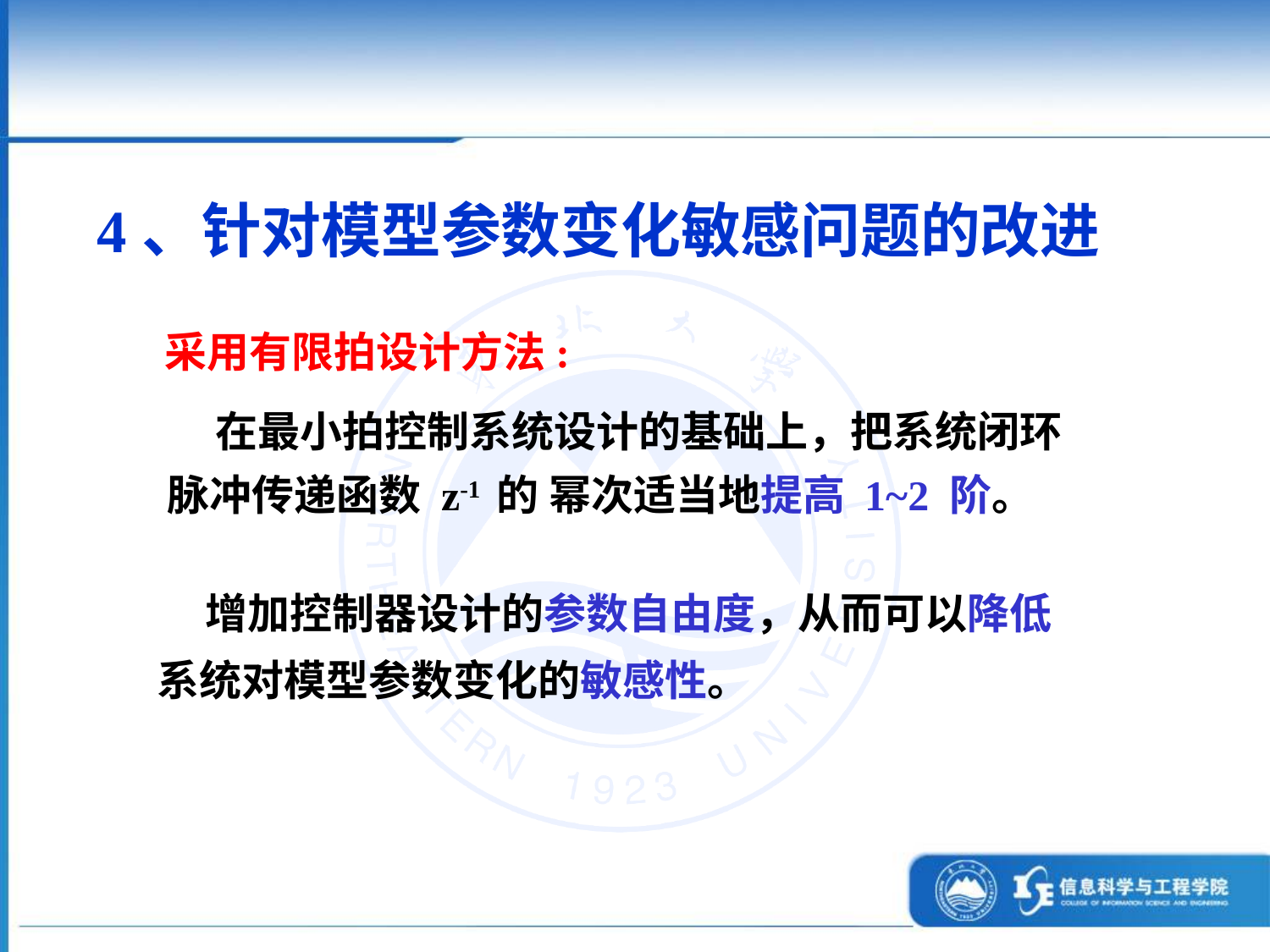

4、针对模型参数变化敏感问题的改进
采用有限拍设计方法:
    在最小拍控制系统设计的基础上，把系统闭环脉冲传递函数 z-1 的 幂次适当地提高 1~2 阶。
    增加控制器设计的参数自由度，从而可以降低系统对模型参数变化的敏感性。